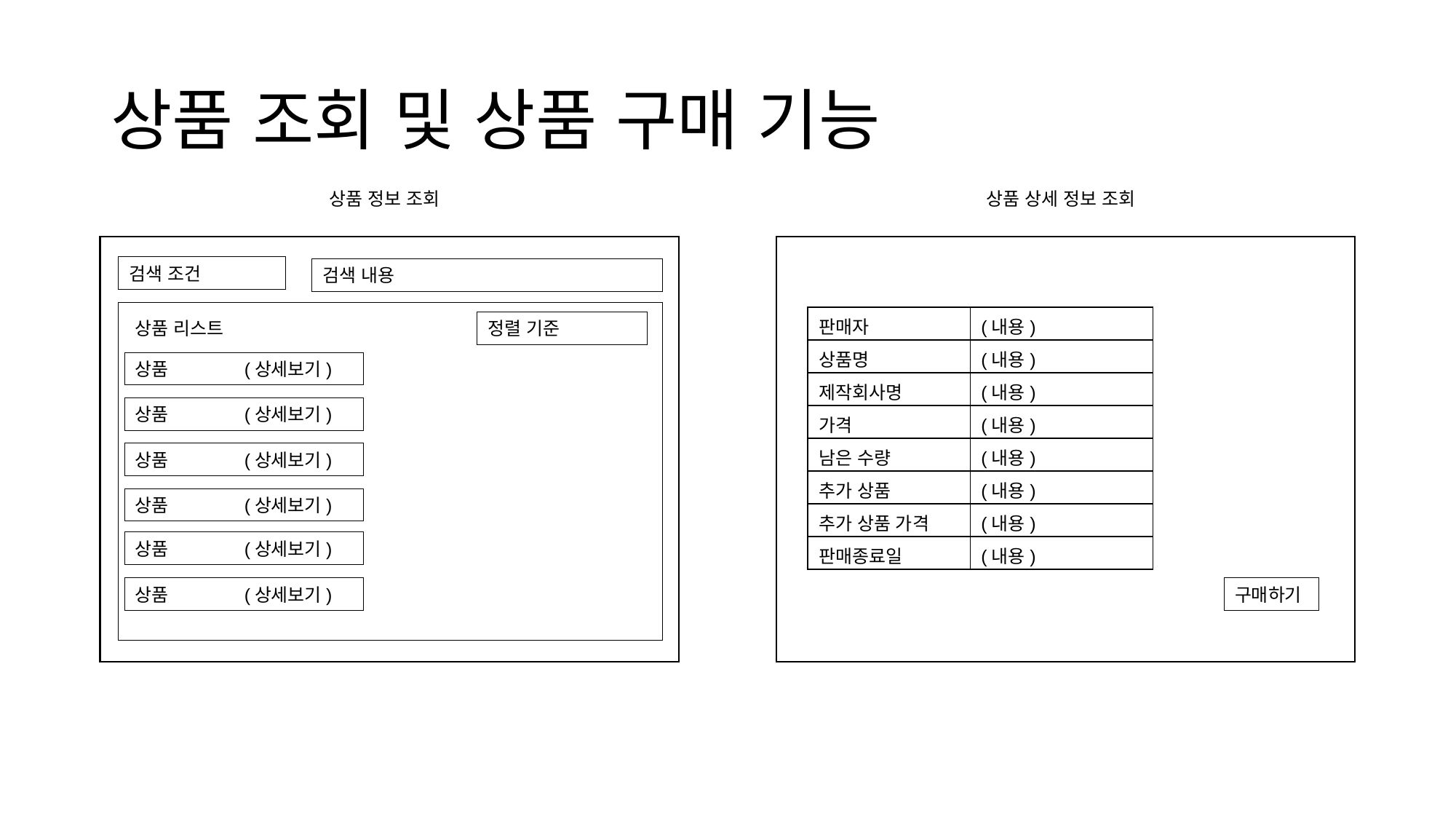

# 상품 조회 및 상품 구매 기능
상품 상세 정보 조회
상품 정보 조회

검색 조건
검색 내용

| 판매자 | (내용) |
| --- | --- |
| 상품명 | (내용) |
| 제작회사명 | (내용) |
| 가격 | (내용) |
| 남은 수량 | (내용) |
| 추가 상품 | (내용) |
| 추가 상품 가격 | (내용) |
| 판매종료일 | (내용) |
상품 리스트
정렬 기준
상품 	(상세보기)
상품 	(상세보기)
상품 	(상세보기)
상품 	(상세보기)
상품 	(상세보기)
상품 	(상세보기)
구매하기